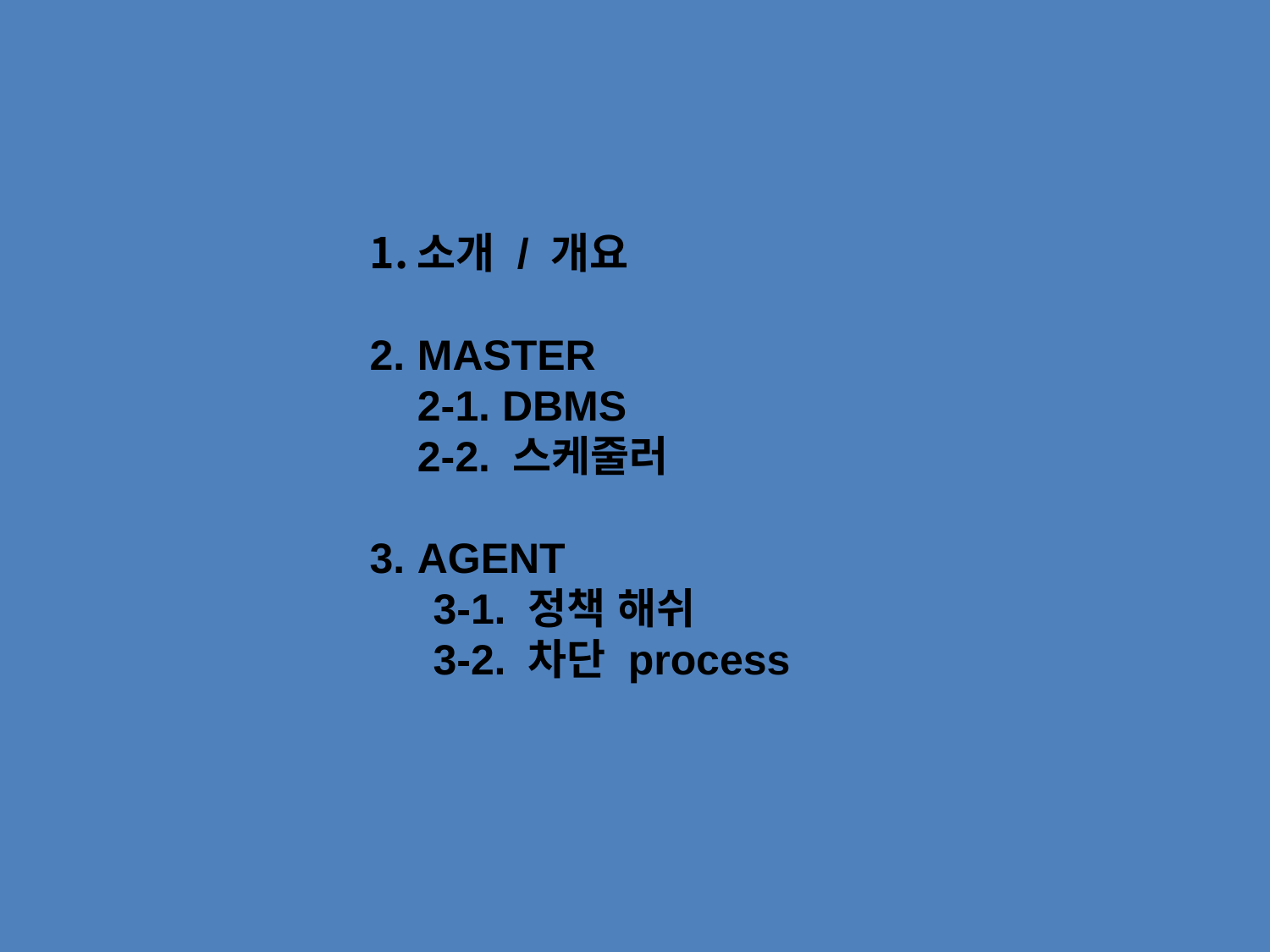

소개 / 개요

MASTER
	2-1. DBMS
	2-2. 스케줄러

AGENT
3-1. 정책 해쉬
3-2. 차단 process